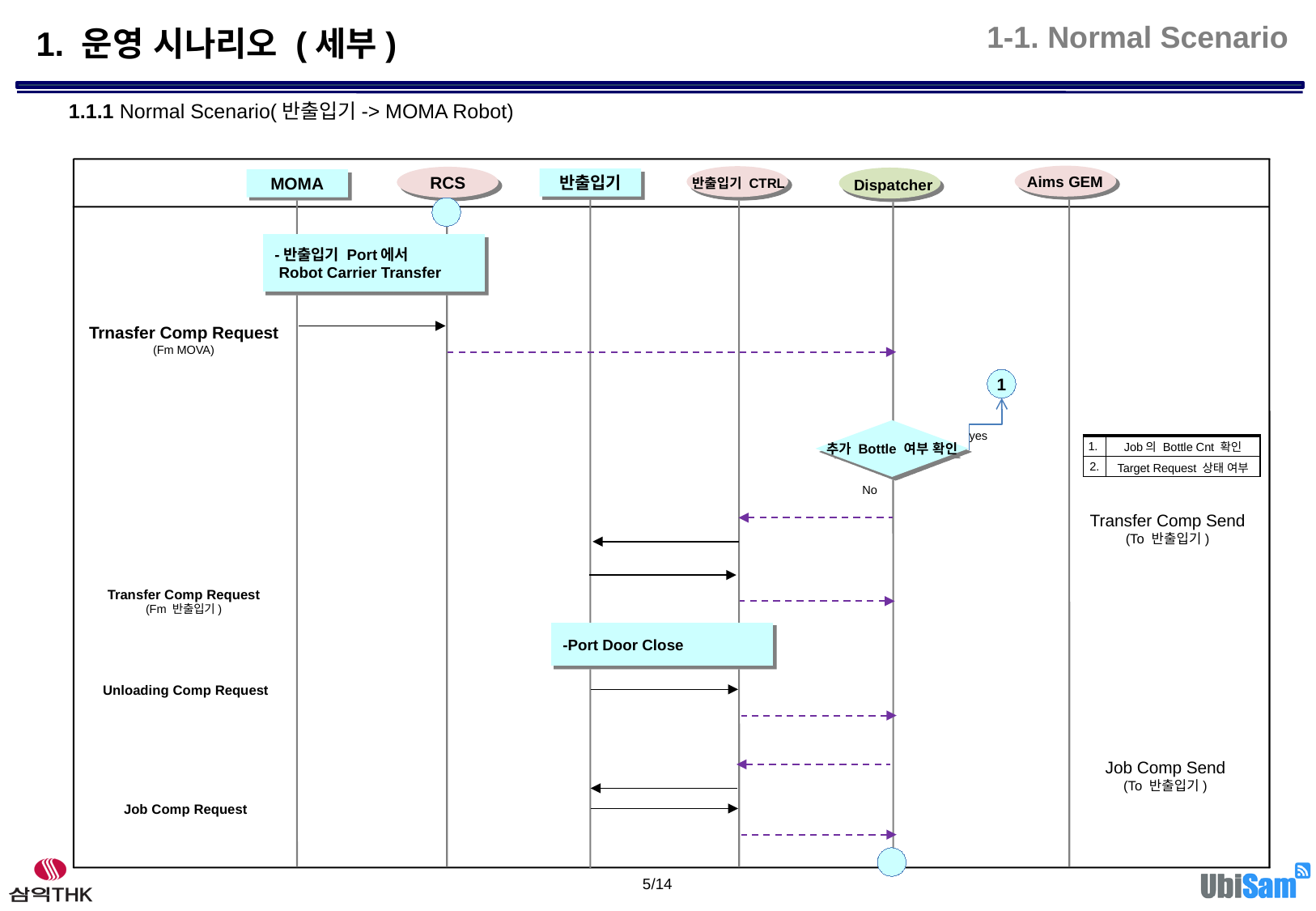

1-1. Normal Scenario
1. 운영 시나리오 (세부)

1.1.1 Normal Scenario(반출입기-> MOMA Robot)

  Aims GEM

반출입기 CTRL
RCS

Dispatcher
반출입기
MOMA

-반출입기 Port에서
 Robot Carrier Transfer
Trnasfer Comp Request
(Fm MOVA)
1
추가 Bottle 여부 확인
yes
| 1. | Job의 Bottle Cnt 확인 |
| --- | --- |
| 2. | Target Request 상태 여부 |
No
Transfer Comp Send
(To 반출입기)
Transfer Comp Request
(Fm 반출입기)
-Port Door Close
Unloading Comp Request
Job Comp Send
(To 반출입기)
Job Comp Request